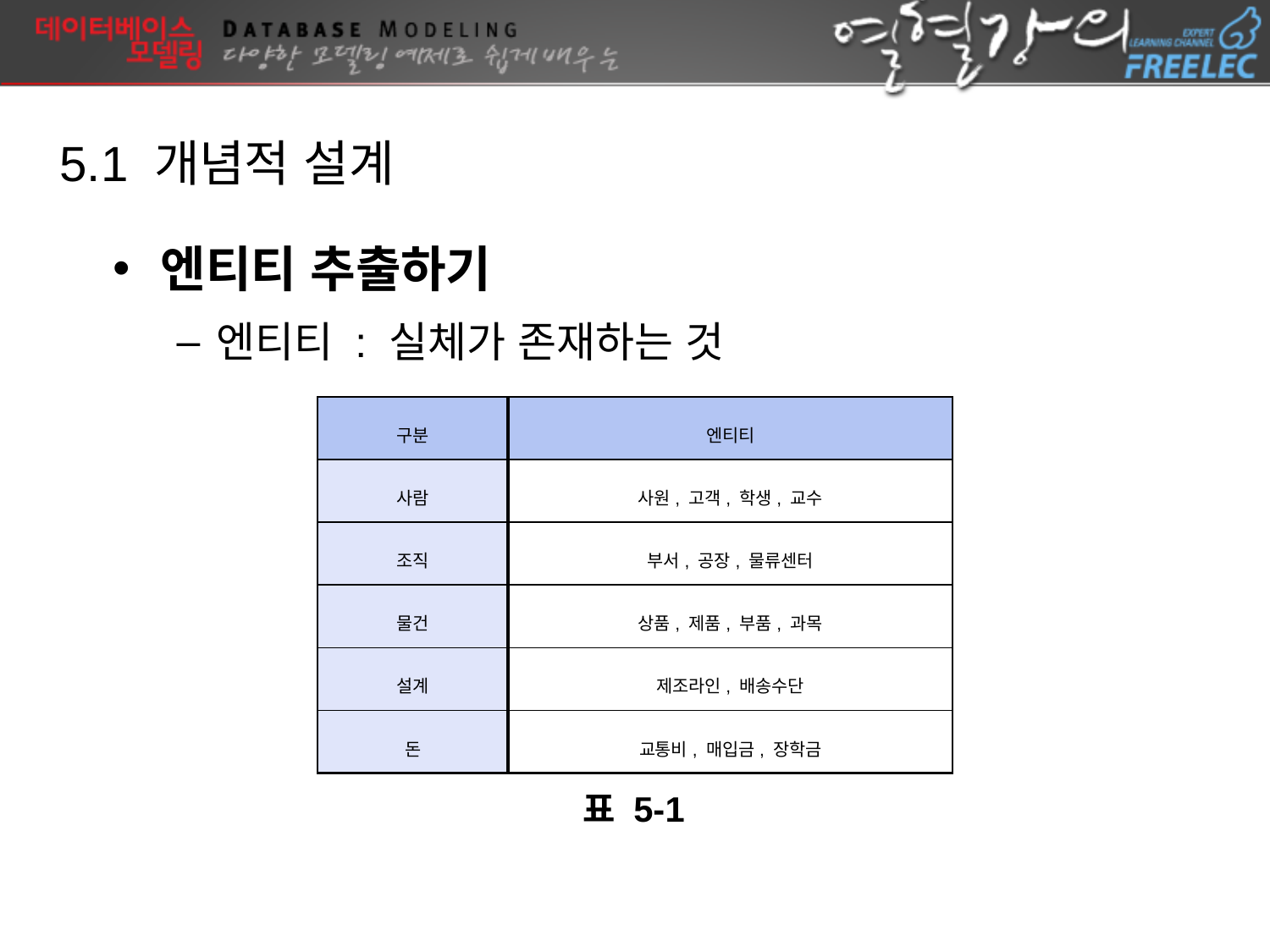

5.1 개념적 설계
엔티티 추출하기
엔티티 : 실체가 존재하는 것
| 구분 | 엔티티 |
| --- | --- |
| 사람 | 사원, 고객, 학생, 교수 |
| 조직 | 부서, 공장, 물류센터 |
| 물건 | 상품, 제품, 부품, 과목 |
| 설계 | 제조라인, 배송수단 |
| 돈 | 교통비, 매입금, 장학금 |
표 5-1